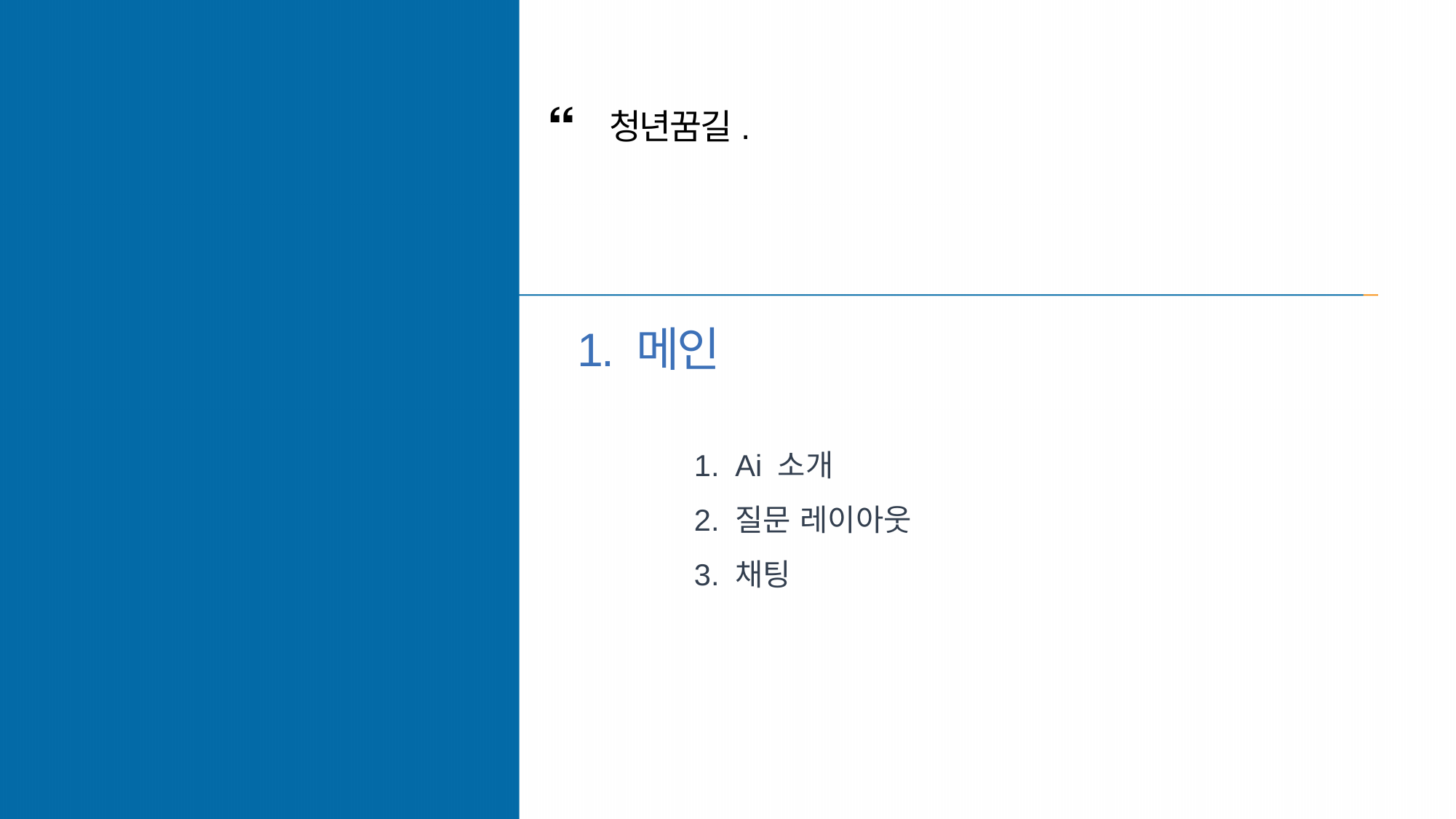

청년꿈길.
1. 메인
Ai 소개
질문 레이아웃
채팅